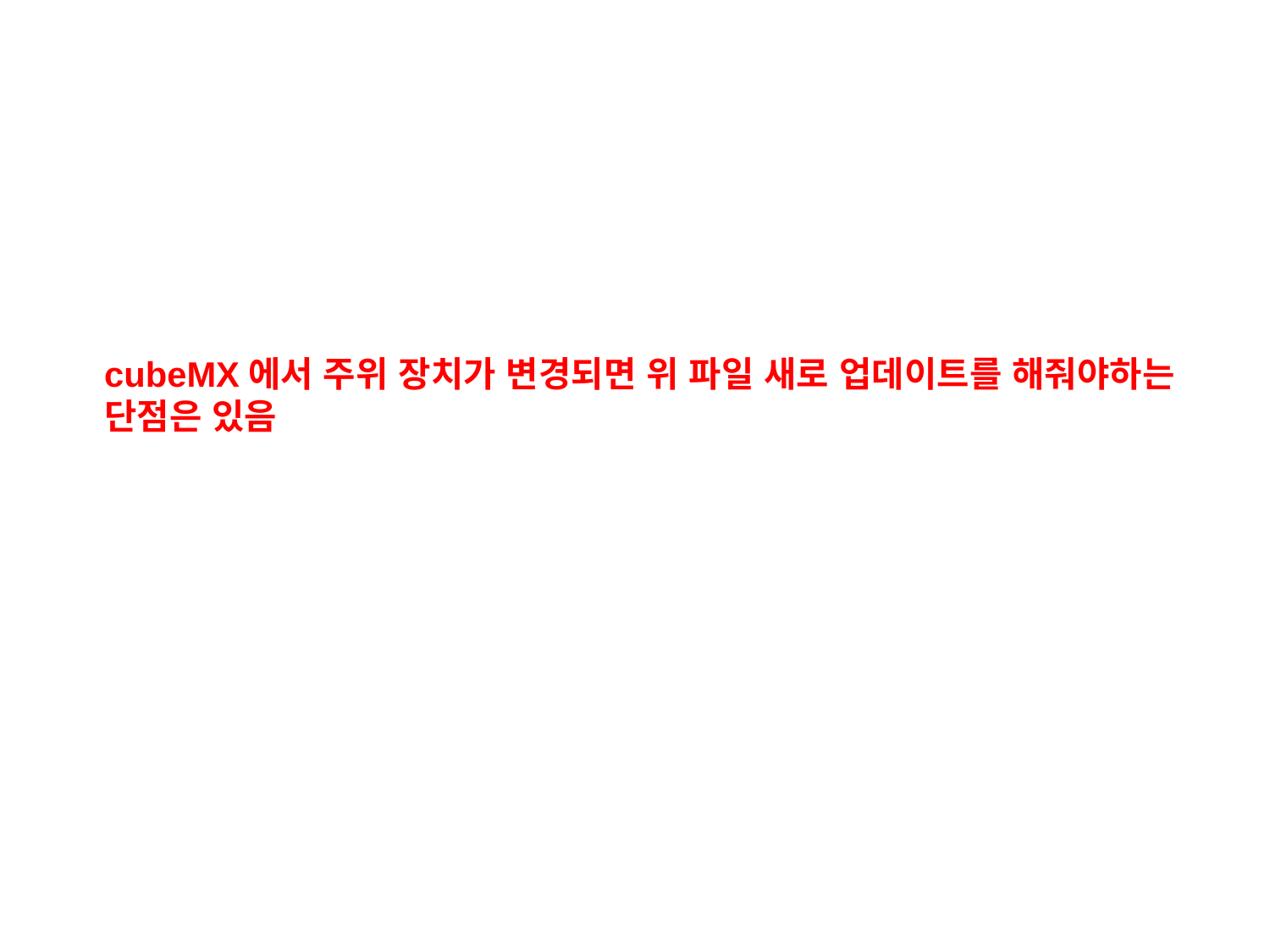

cubeMX에서 주위 장치가 변경되면 위 파일 새로 업데이트를 해줘야하는
단점은 있음